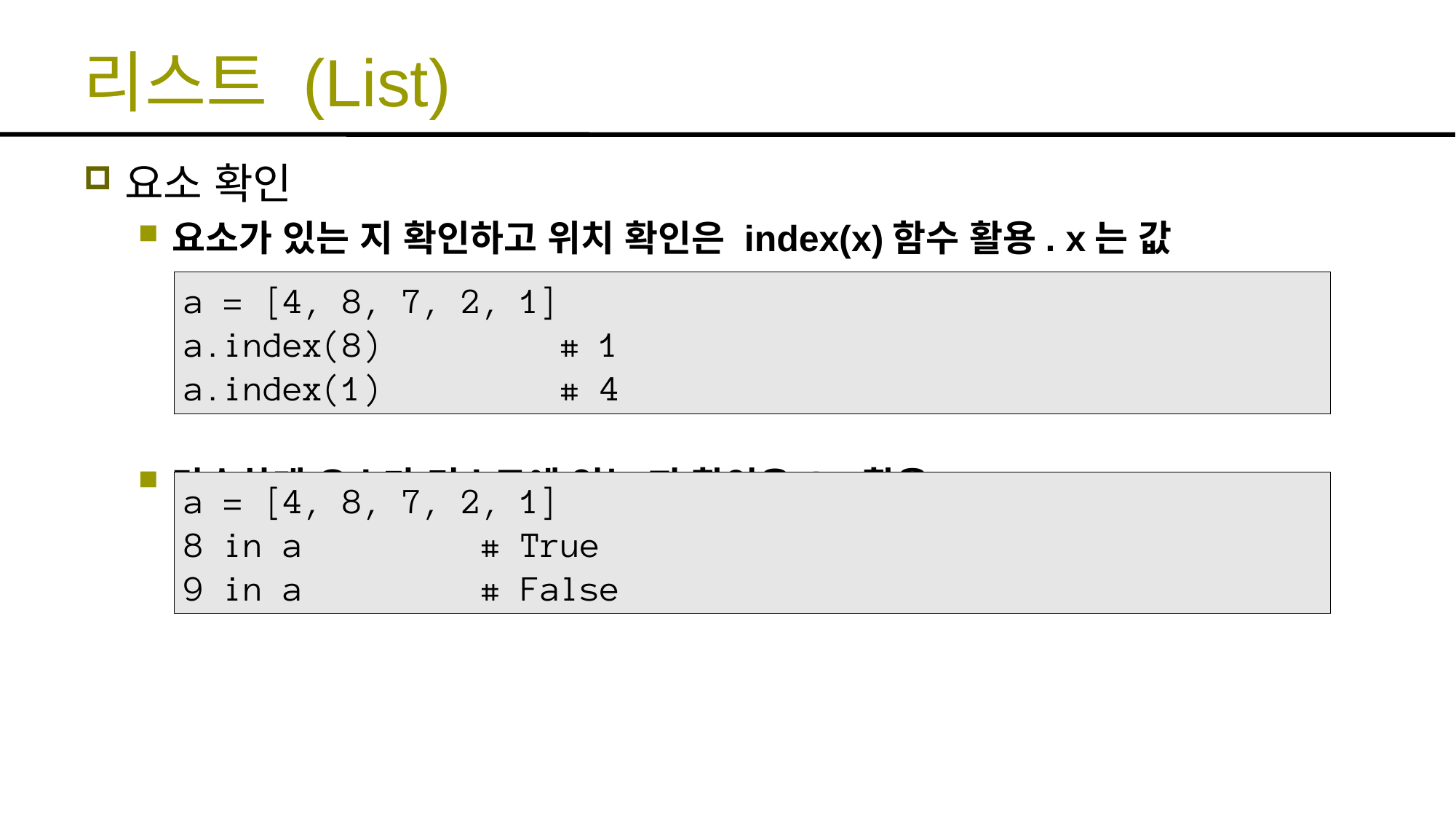

# 리스트 (List)
요소 확인
요소가 있는 지 확인하고 위치 확인은 index(x)함수 활용. x는 값

단순하게 요소가 리스트에 있는 지 확인은 in 활용

a = [4, 8, 7, 2, 1]
a.index(8)         # 1
a.index(1)         # 4
a = [4, 8, 7, 2, 1]
8 in a         # True
9 in a         # False